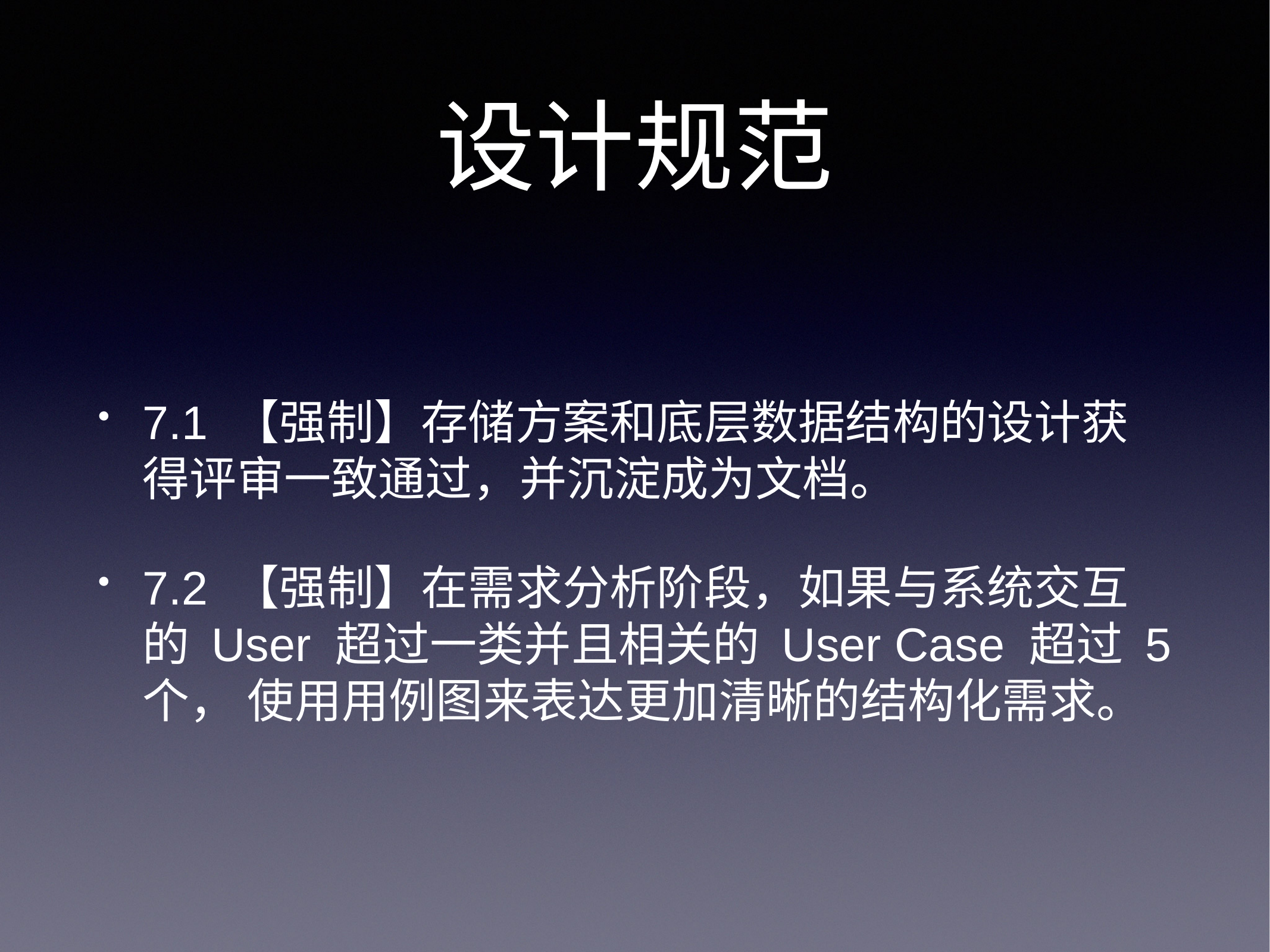

# 设计规范
7.1 【强制】存储方案和底层数据结构的设计获得评审一致通过，并沉淀成为文档。
7.2 【强制】在需求分析阶段，如果与系统交互的 User 超过一类并且相关的 User Case 超过 5 个， 使用用例图来表达更加清晰的结构化需求。